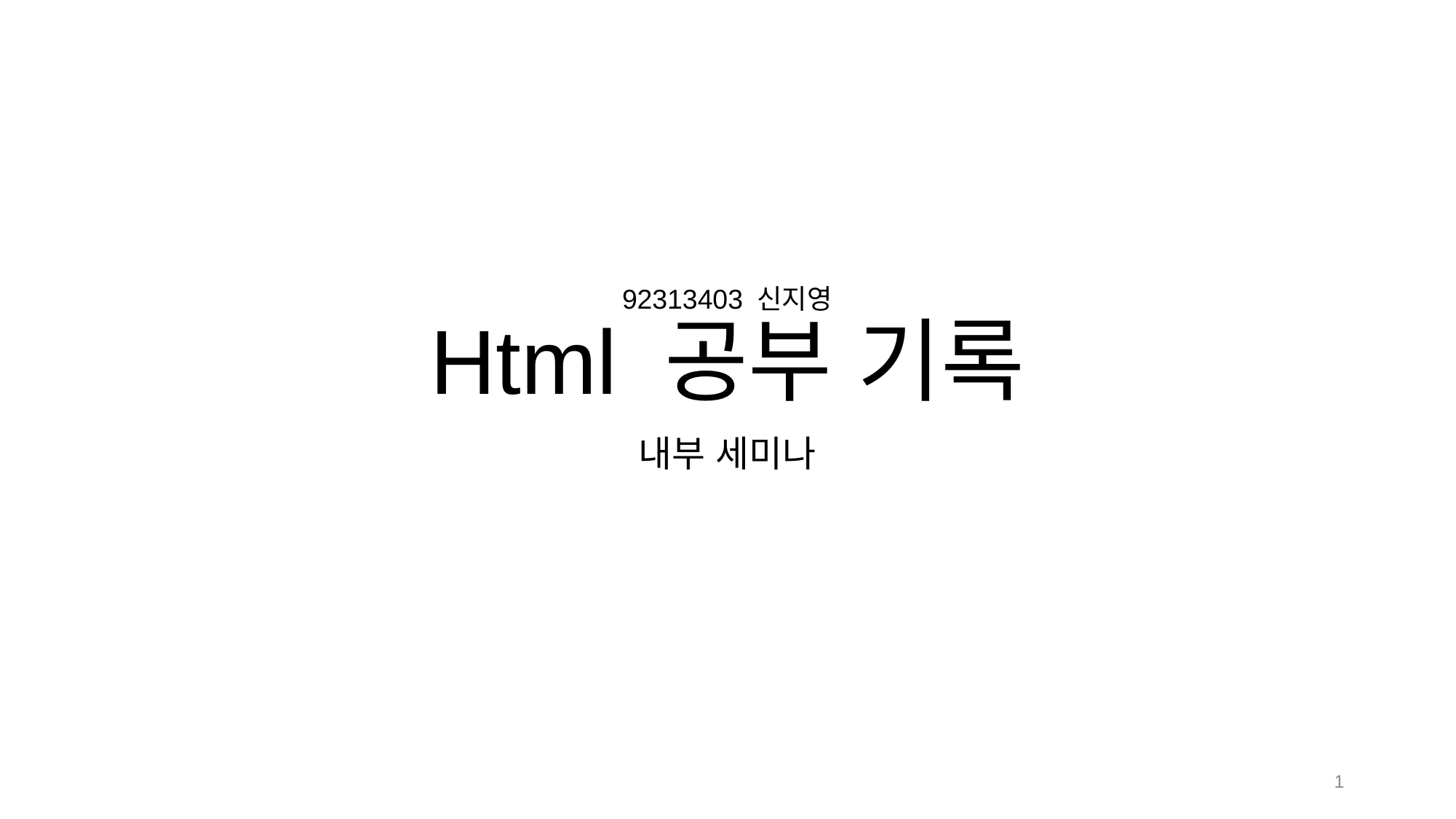

# Html 공부 기록
92313403 신지영
내부 세미나
1